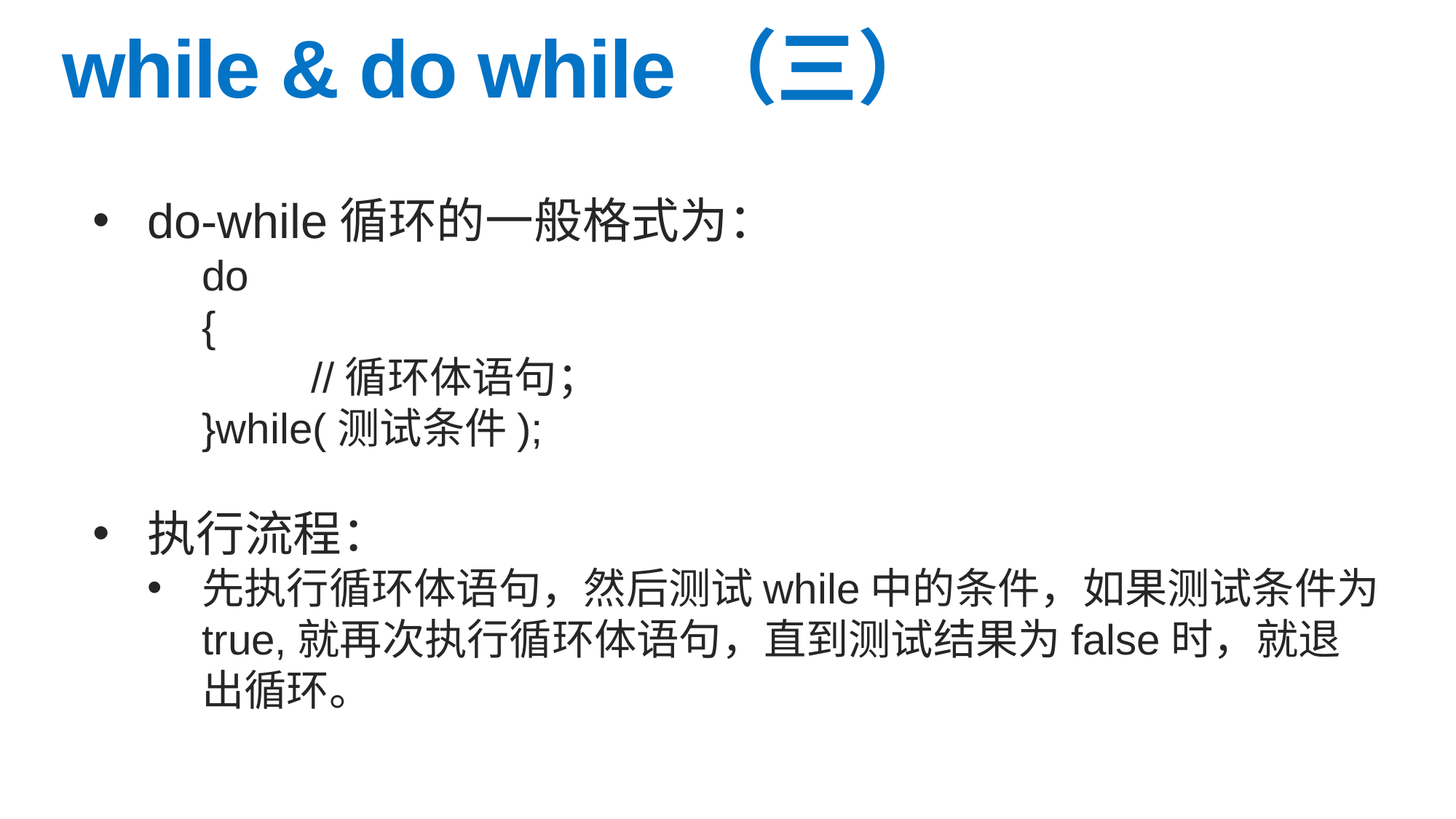

# while & do while（三）

do-while循环的一般格式为：
	do
	{
		//循环体语句；
	}while(测试条件);

执行流程：
先执行循环体语句，然后测试while中的条件，如果测试条件为true,就再次执行循环体语句，直到测试结果为false时，就退出循环。